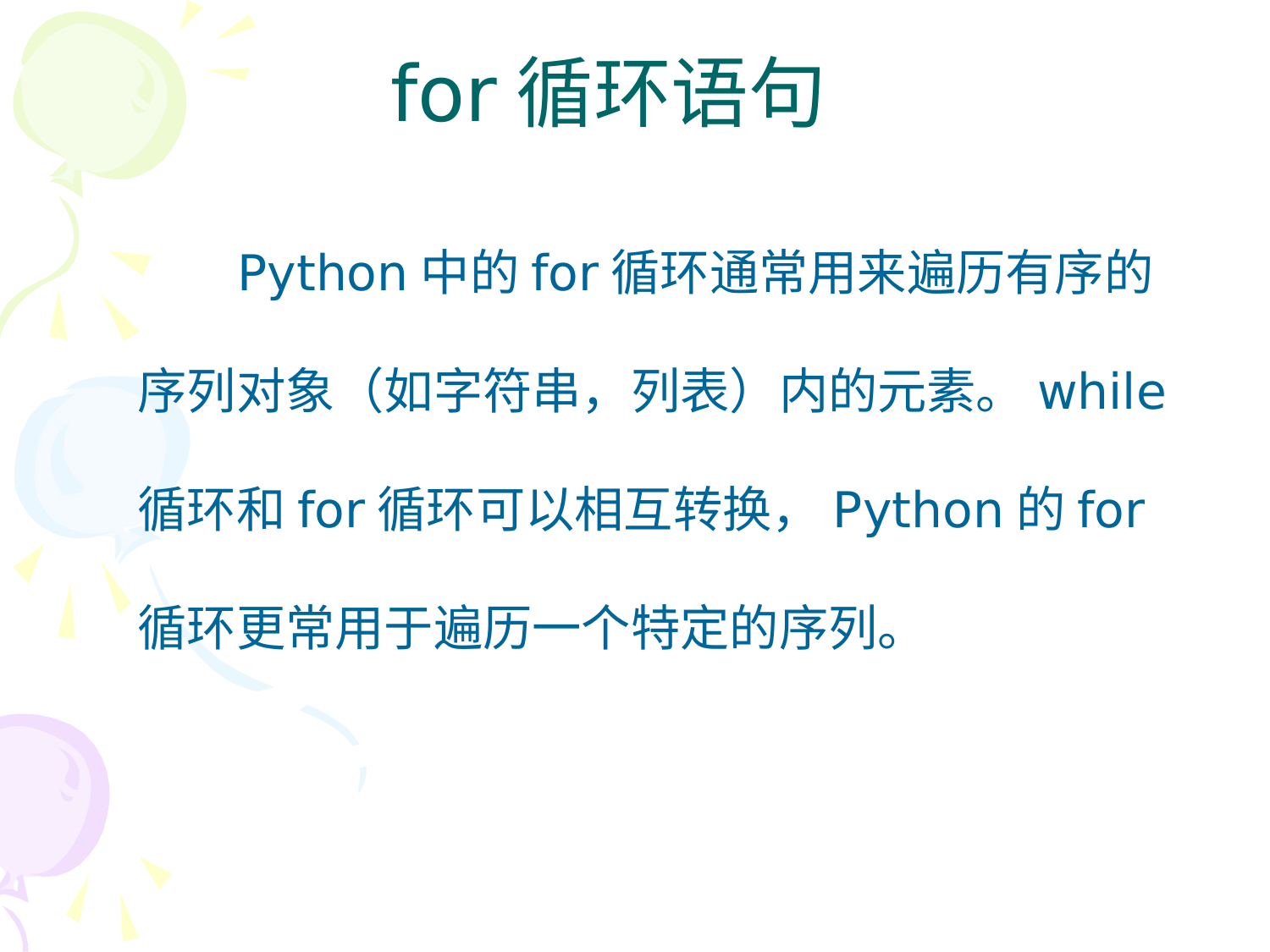

# for循环语句
Python中的for循环通常用来遍历有序的序列对象（如字符串，列表）内的元素。while循环和for循环可以相互转换，Python的for循环更常用于遍历一个特定的序列。